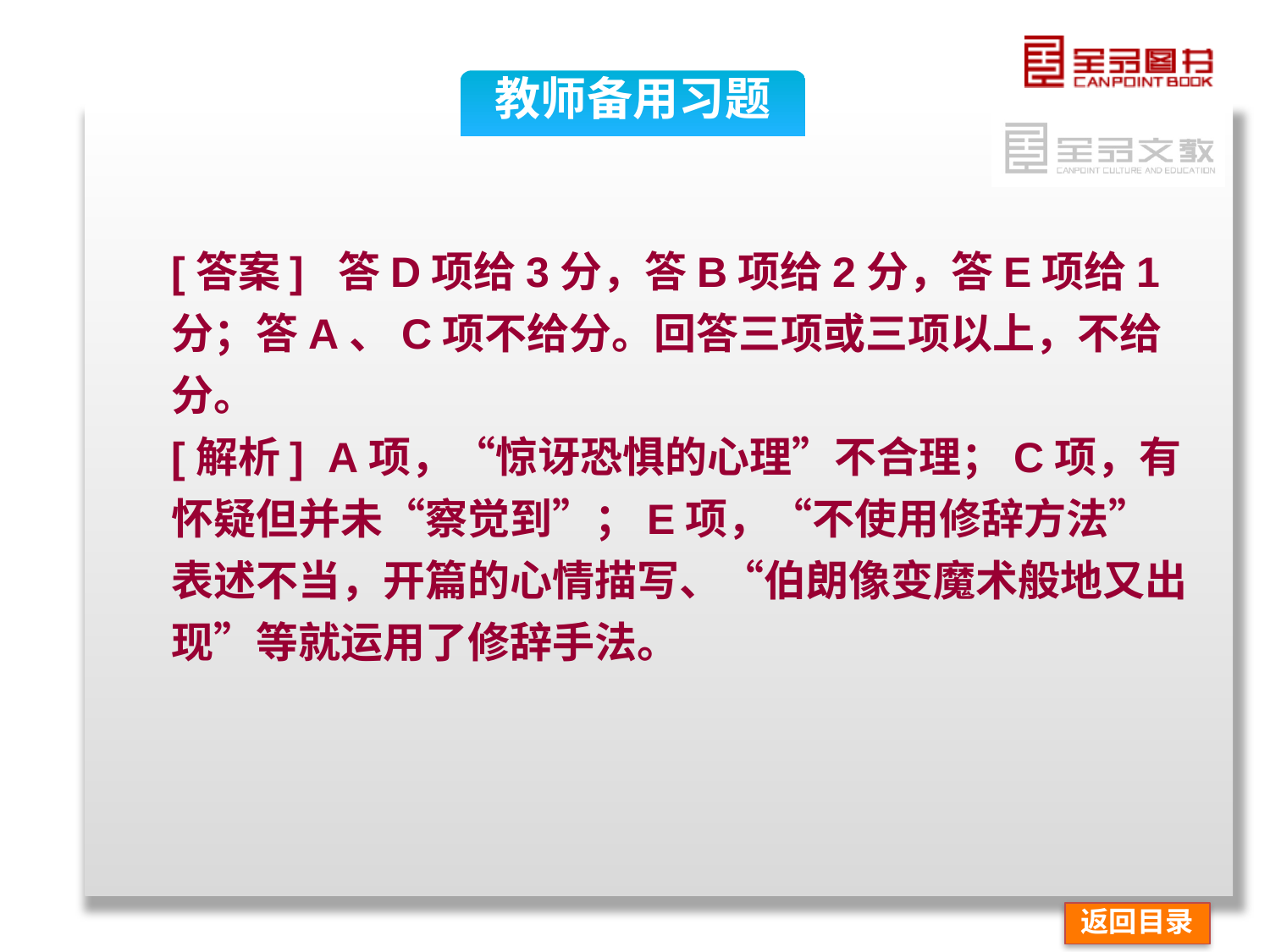

教师备用习题
[答案]  答D项给3分，答B项给2分，答E项给1分；答A、C项不给分。回答三项或三项以上，不给分。
[解析]  A项，“惊讶恐惧的心理”不合理；C项，有怀疑但并未“察觉到”；E项，“不使用修辞方法”表述不当，开篇的心情描写、“伯朗像变魔术般地又出现”等就运用了修辞手法。
返回目录